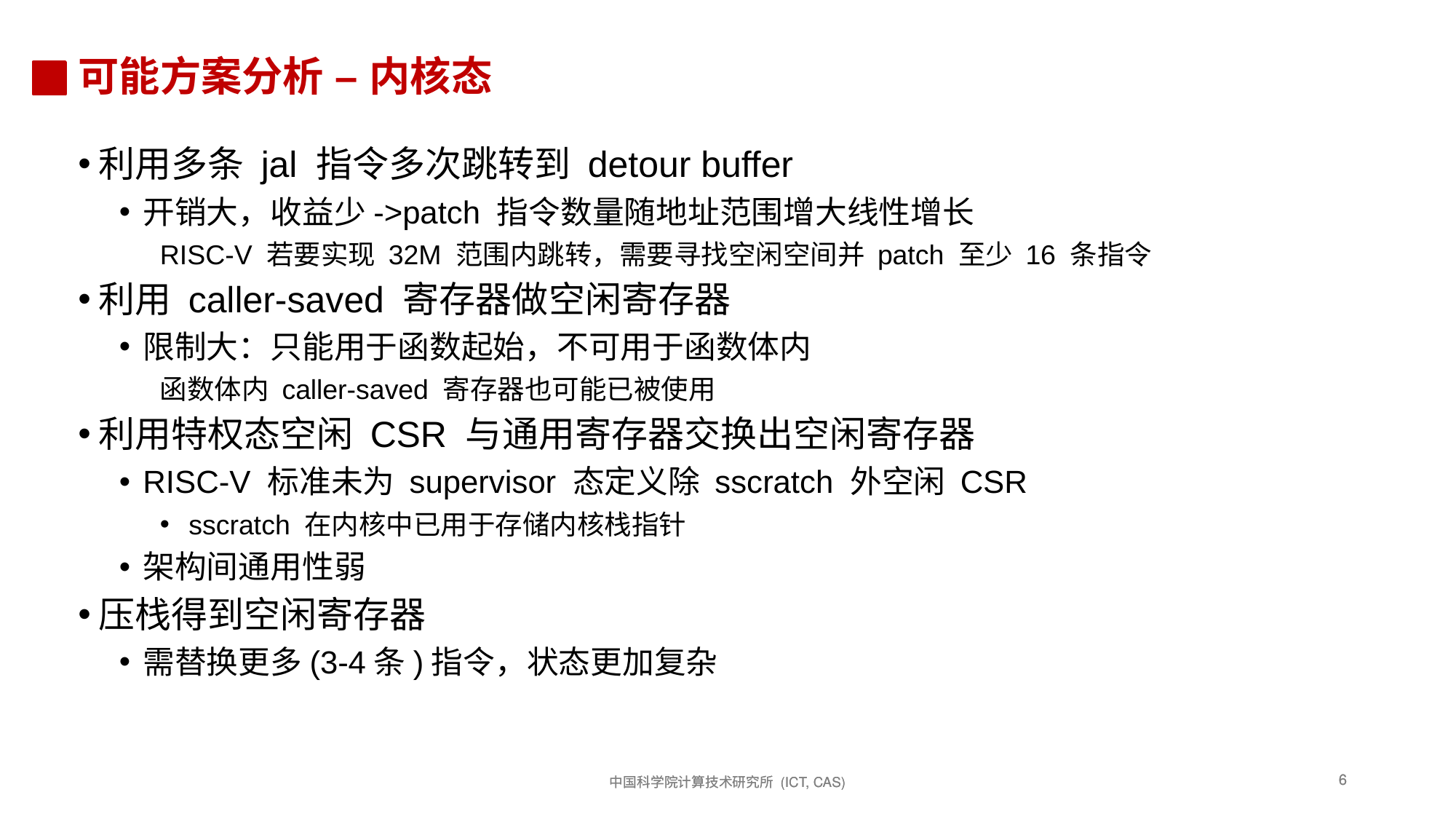

# 可能方案分析 – 内核态
利用多条 jal 指令多次跳转到 detour buffer
开销大，收益少->patch 指令数量随地址范围增大线性增长
RISC-V 若要实现 32M 范围内跳转，需要寻找空闲空间并 patch 至少 16 条指令
利用 caller-saved 寄存器做空闲寄存器
限制大：只能用于函数起始，不可用于函数体内
函数体内 caller-saved 寄存器也可能已被使用
利用特权态空闲 CSR 与通用寄存器交换出空闲寄存器
RISC-V 标准未为 supervisor 态定义除 sscratch 外空闲 CSR
sscratch 在内核中已用于存储内核栈指针
架构间通用性弱
压栈得到空闲寄存器
需替换更多(3-4条)指令，状态更加复杂